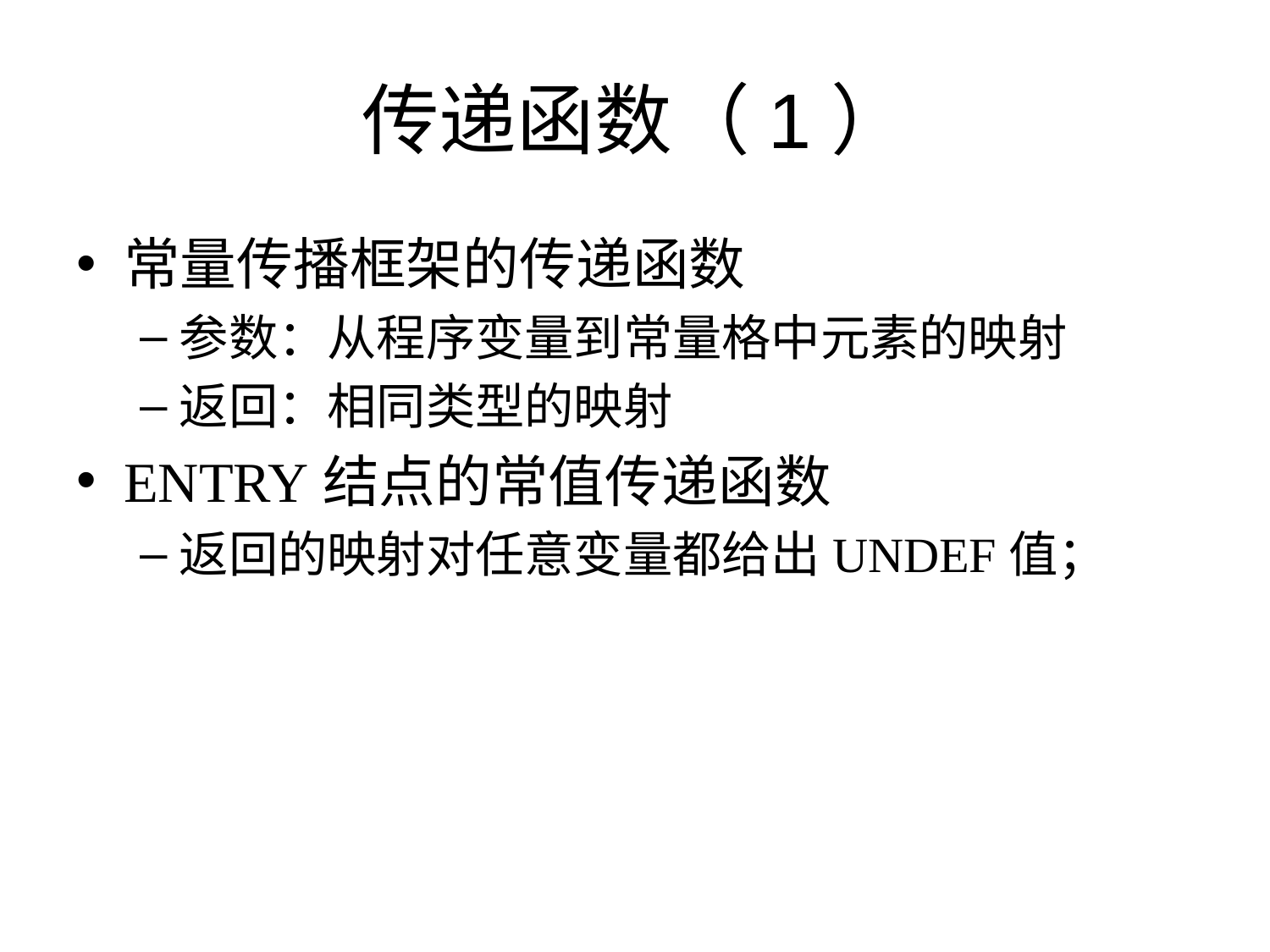

# 传递函数（1）
常量传播框架的传递函数
参数：从程序变量到常量格中元素的映射
返回：相同类型的映射
ENTRY结点的常值传递函数
返回的映射对任意变量都给出UNDEF值；